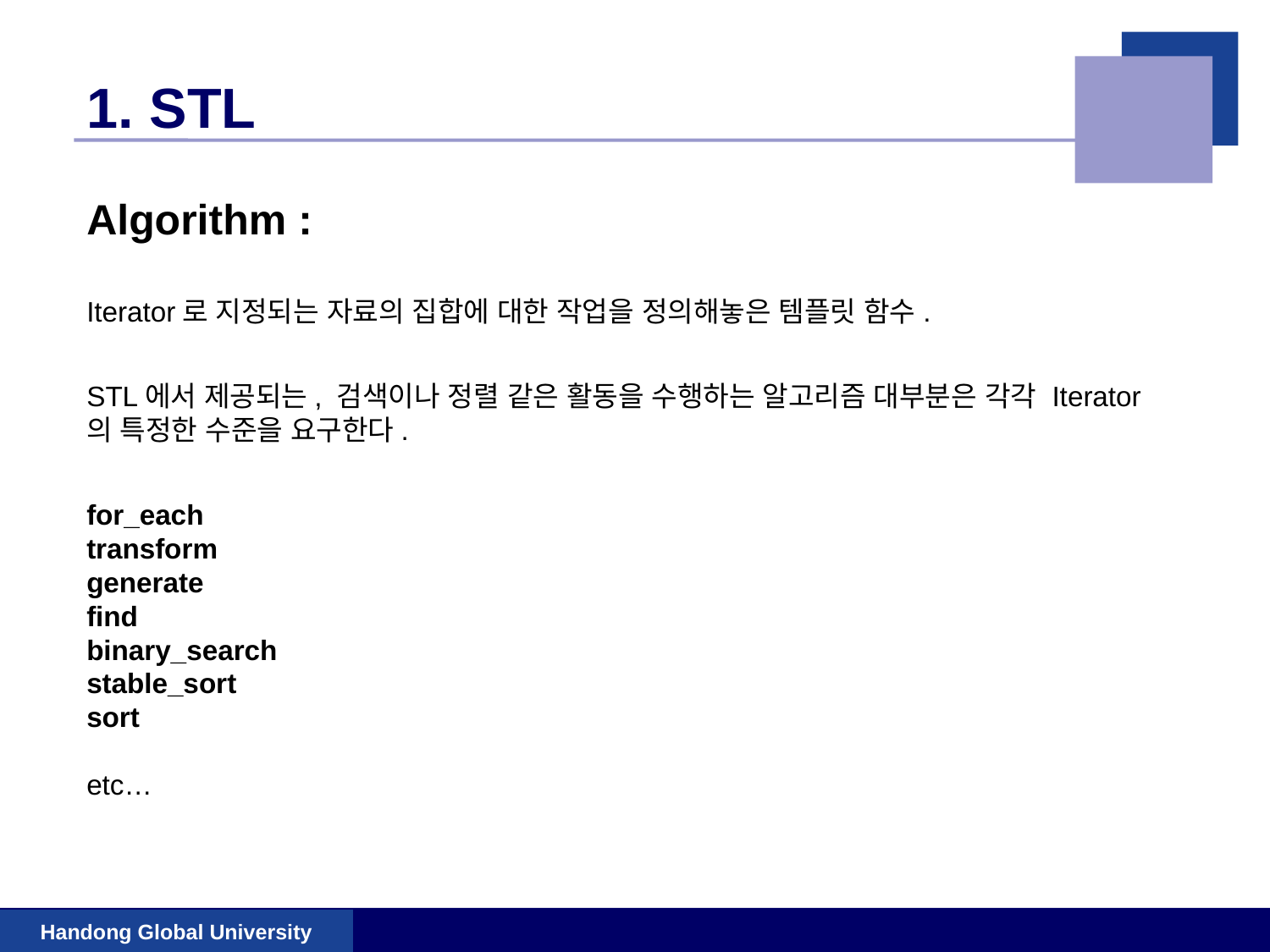

# 1. STL
Algorithm :

Iterator로 지정되는 자료의 집합에 대한 작업을 정의해놓은 템플릿 함수.

STL에서 제공되는, 검색이나 정렬 같은 활동을 수행하는 알고리즘 대부분은 각각 Iterator의 특정한 수준을 요구한다.

for_each
transform
generate
find
binary_search
stable_sort
sort

etc…